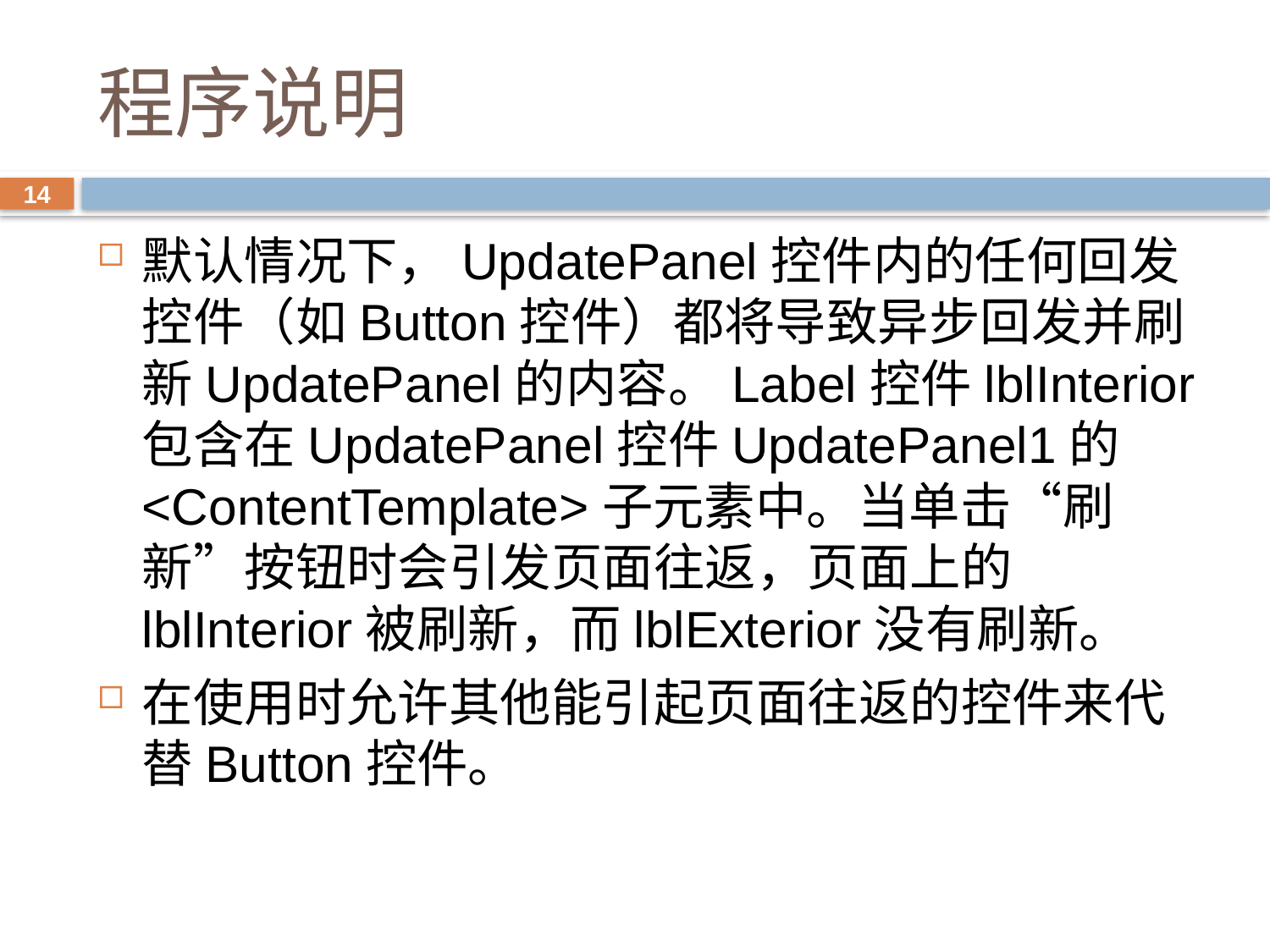

# 程序说明
14
默认情况下，UpdatePanel控件内的任何回发控件（如Button控件）都将导致异步回发并刷新UpdatePanel的内容。Label控件lblInterior包含在UpdatePanel控件UpdatePanel1的<ContentTemplate>子元素中。当单击“刷新”按钮时会引发页面往返，页面上的lblInterior被刷新，而lblExterior没有刷新。
在使用时允许其他能引起页面往返的控件来代替Button控件。